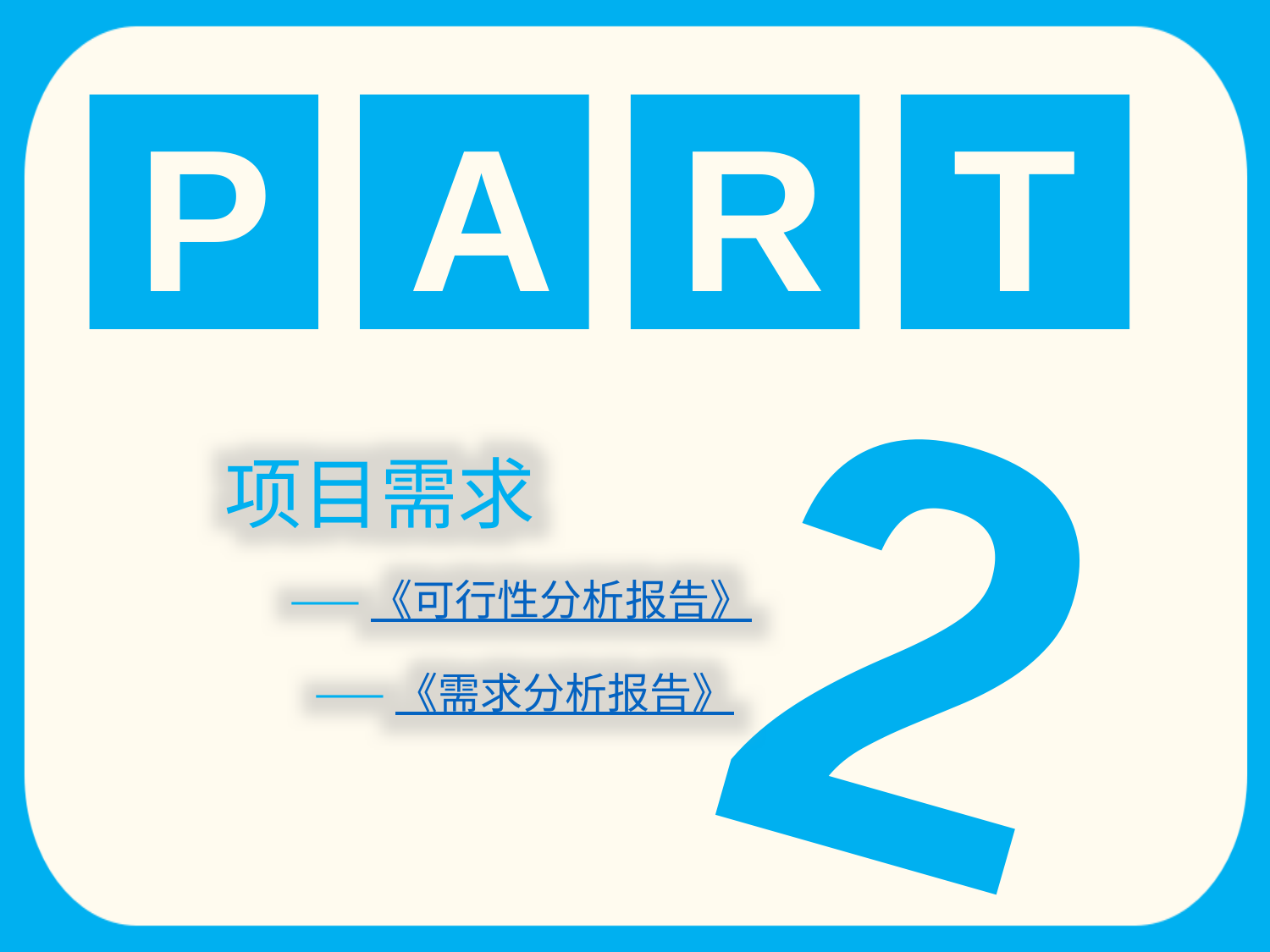

P

A

R

T

2
项目需求
 ——《可行性分析报告》
——《需求分析报告》